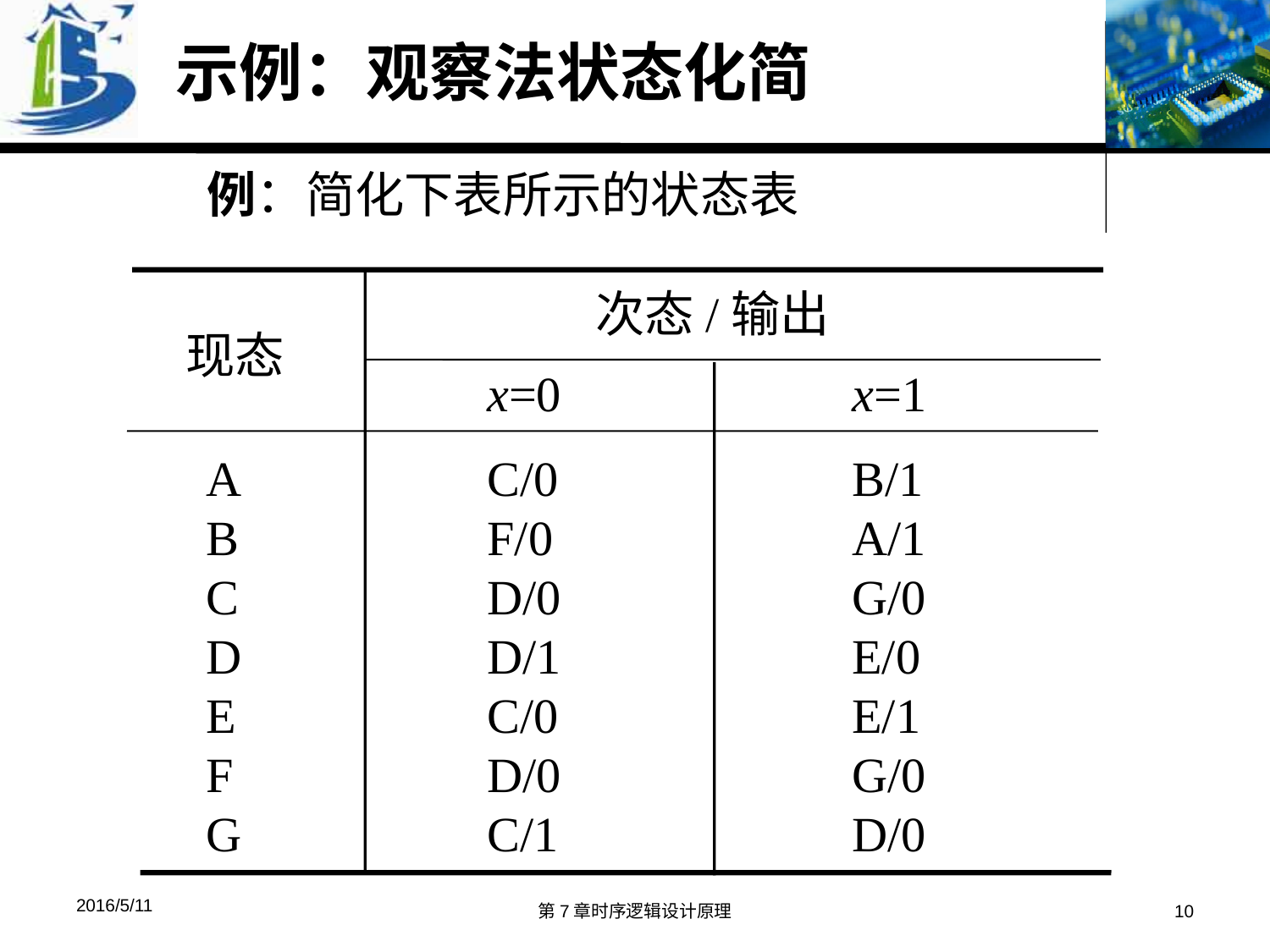

示例：观察法状态化简
例：简化下表所示的状态表

次态/输出
现态
x=0
x=1

A
B
C
D
E
F
G
C/0
F/0
D/0
D/1
C/0
D/0
C/1
B/1
A/1
G/0
E/0
E/1
G/0
D/0

2016/5/11
第7章时序逻辑设计原理
10